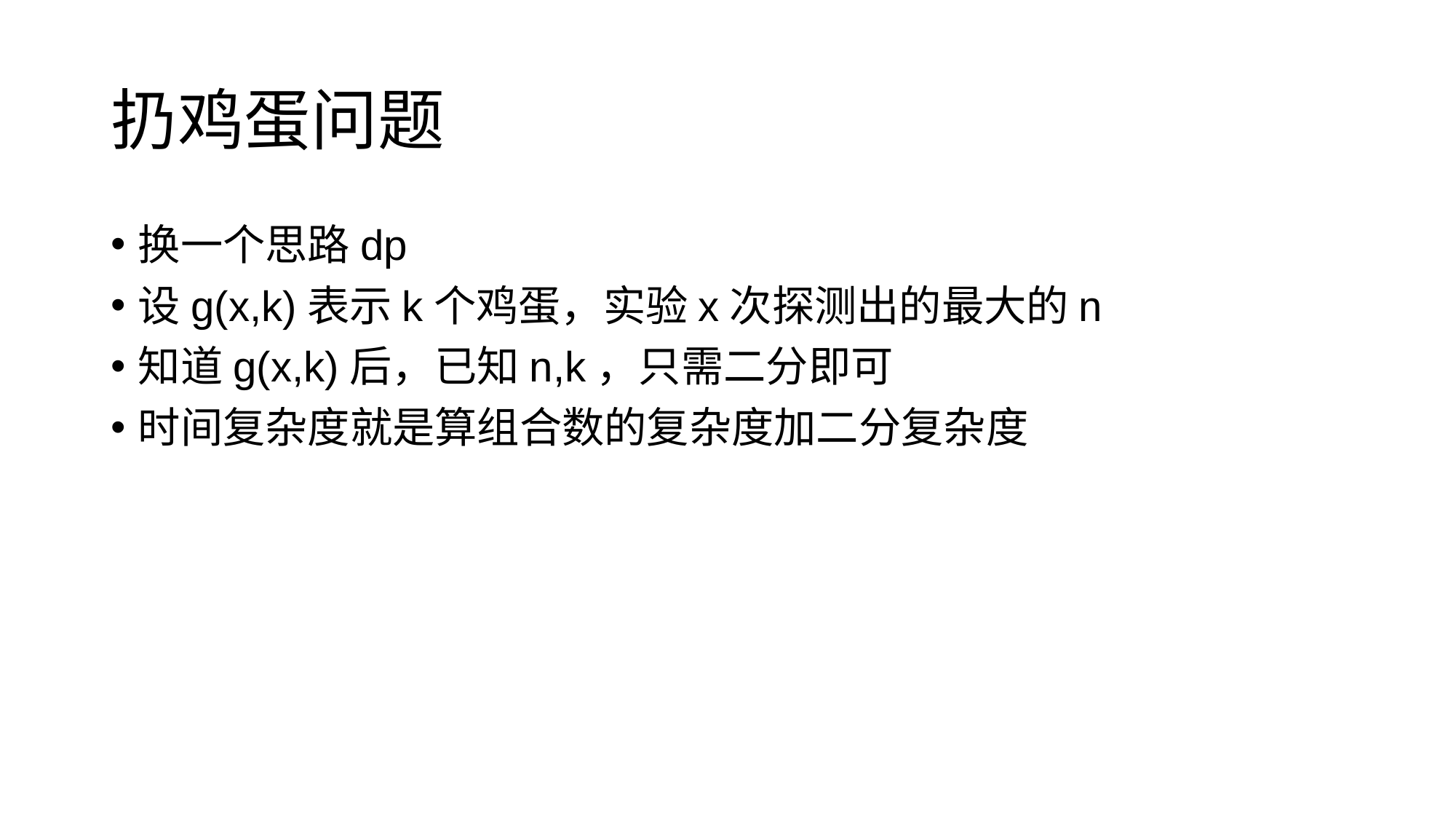

# 扔鸡蛋问题
换一个思路dp
设g(x,k)表示k个鸡蛋，实验x次探测出的最大的n
知道g(x,k)后，已知n,k，只需二分即可
时间复杂度就是算组合数的复杂度加二分复杂度